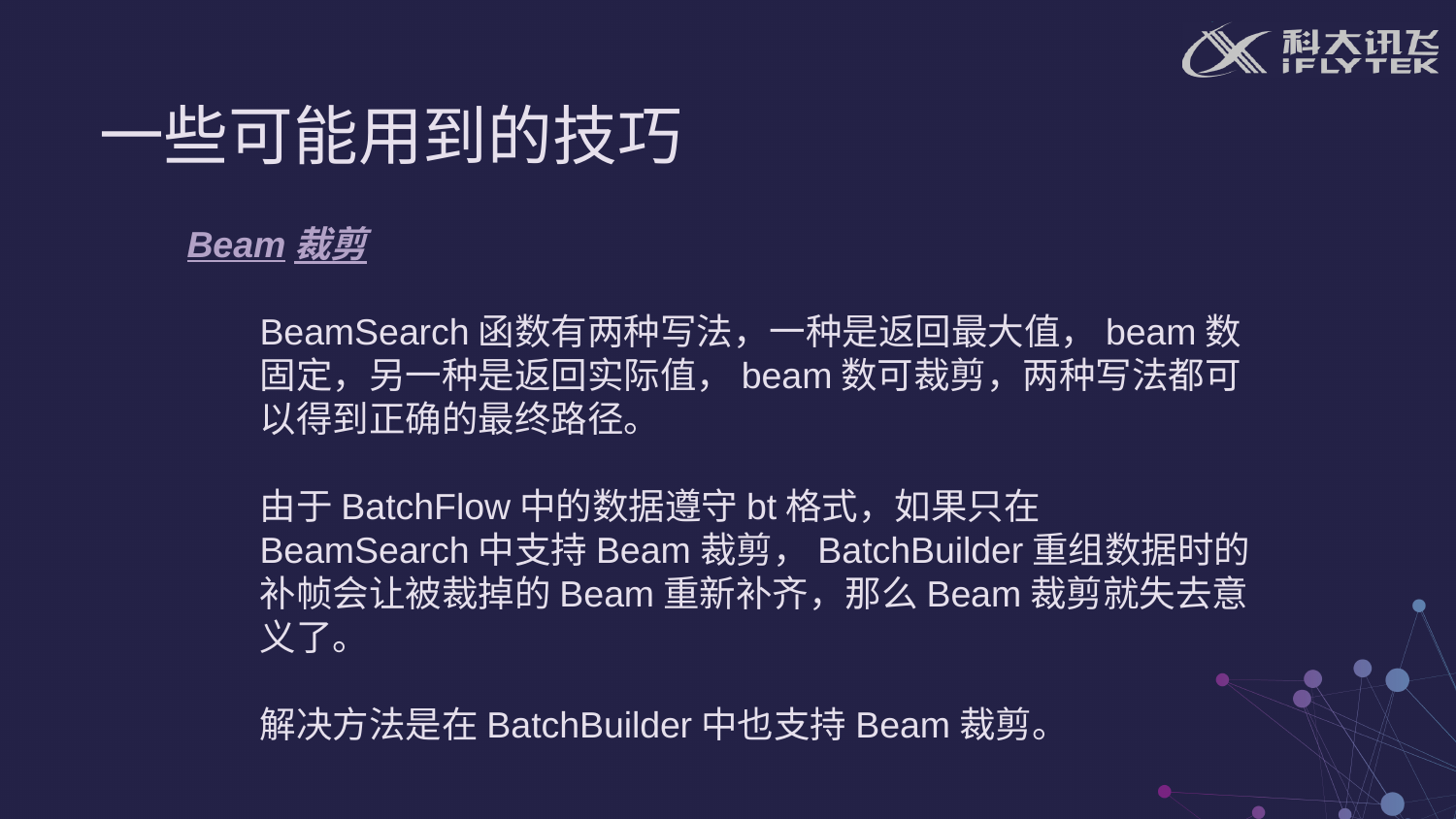

一些可能用到的技巧
Beam裁剪

BeamSearch函数有两种写法，一种是返回最大值，beam数固定，另一种是返回实际值，beam数可裁剪，两种写法都可以得到正确的最终路径。

由于BatchFlow中的数据遵守bt格式，如果只在BeamSearch中支持Beam裁剪，BatchBuilder重组数据时的补帧会让被裁掉的Beam重新补齐，那么Beam裁剪就失去意义了。

解决方法是在BatchBuilder中也支持Beam裁剪。